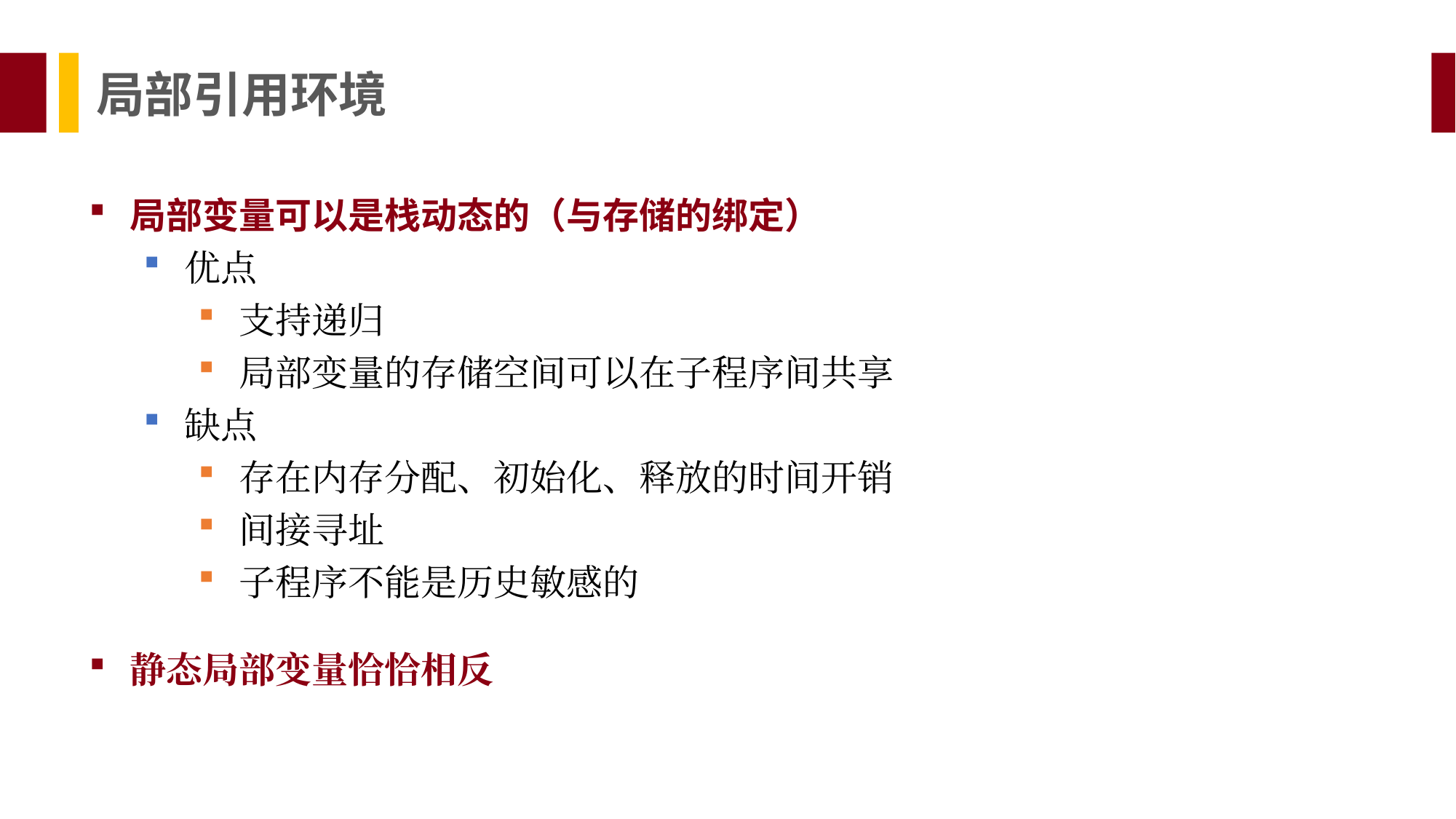

局部引用环境
局部变量可以是栈动态的（与存储的绑定）
优点
支持递归
局部变量的存储空间可以在子程序间共享
缺点
存在内存分配、初始化、释放的时间开销
间接寻址
子程序不能是历史敏感的
静态局部变量恰恰相反